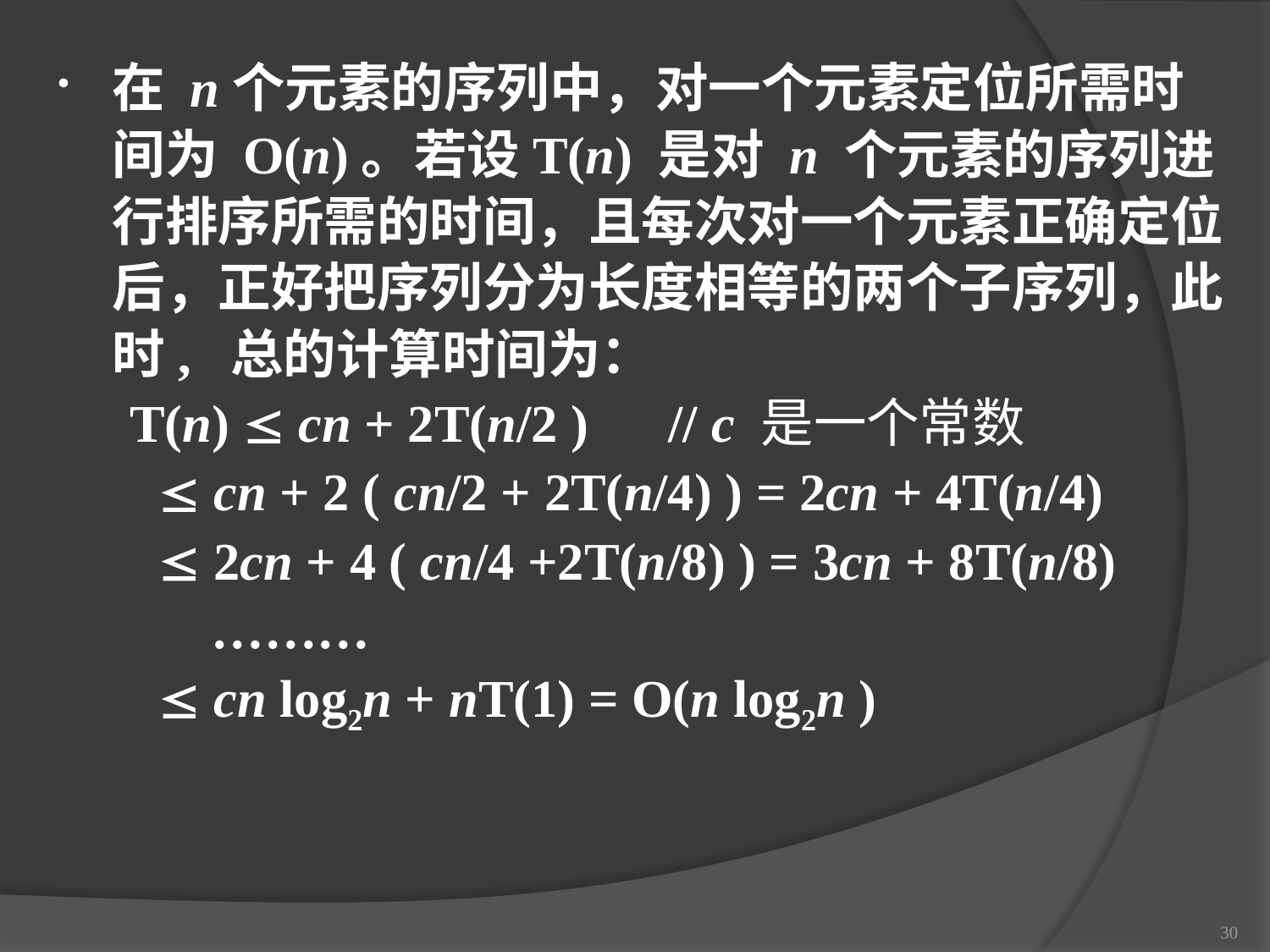

在 n个元素的序列中，对一个元素定位所需时间为 O(n)。若设T(n) 是对 n 个元素的序列进行排序所需的时间，且每次对一个元素正确定位后，正好把序列分为长度相等的两个子序列，此时,  总的计算时间为：
 T(n) ≤ cn + 2T(n/2 )      // c 是一个常数
≤ cn + 2 ( cn/2 + 2T(n/4) ) = 2cn + 4T(n/4)
≤ 2cn + 4 ( cn/4 +2T(n/8) ) = 3cn + 8T(n/8)
    ………
≤ cn log2n + nT(1) = O(n log2n )
30